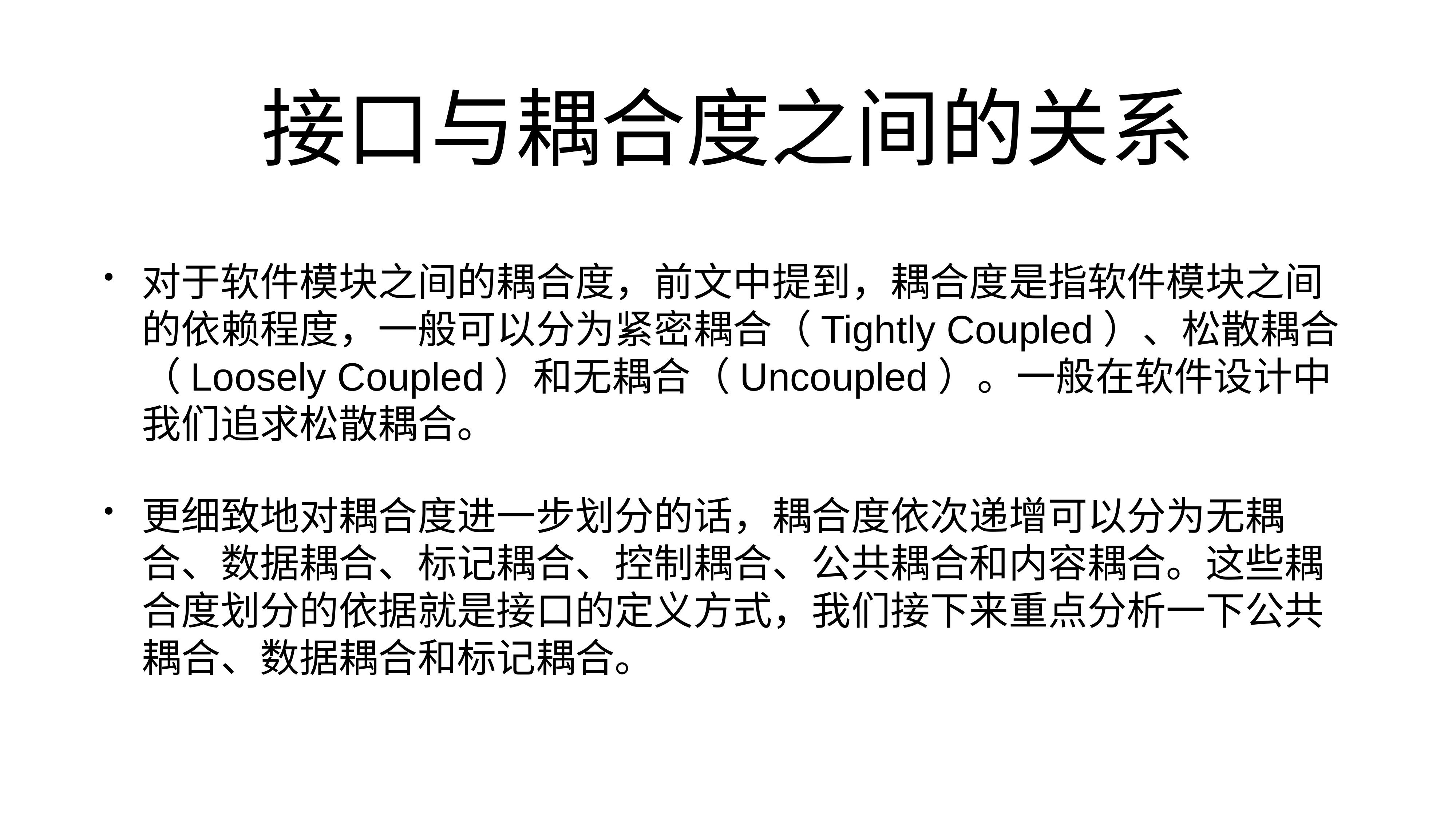

# 接口与耦合度之间的关系
对于软件模块之间的耦合度，前文中提到，耦合度是指软件模块之间的依赖程度，一般可以分为紧密耦合（Tightly Coupled）、松散耦合（Loosely Coupled）和无耦合（Uncoupled）。一般在软件设计中我们追求松散耦合。
更细致地对耦合度进一步划分的话，耦合度依次递增可以分为无耦合、数据耦合、标记耦合、控制耦合、公共耦合和内容耦合。这些耦合度划分的依据就是接口的定义方式，我们接下来重点分析一下公共耦合、数据耦合和标记耦合。